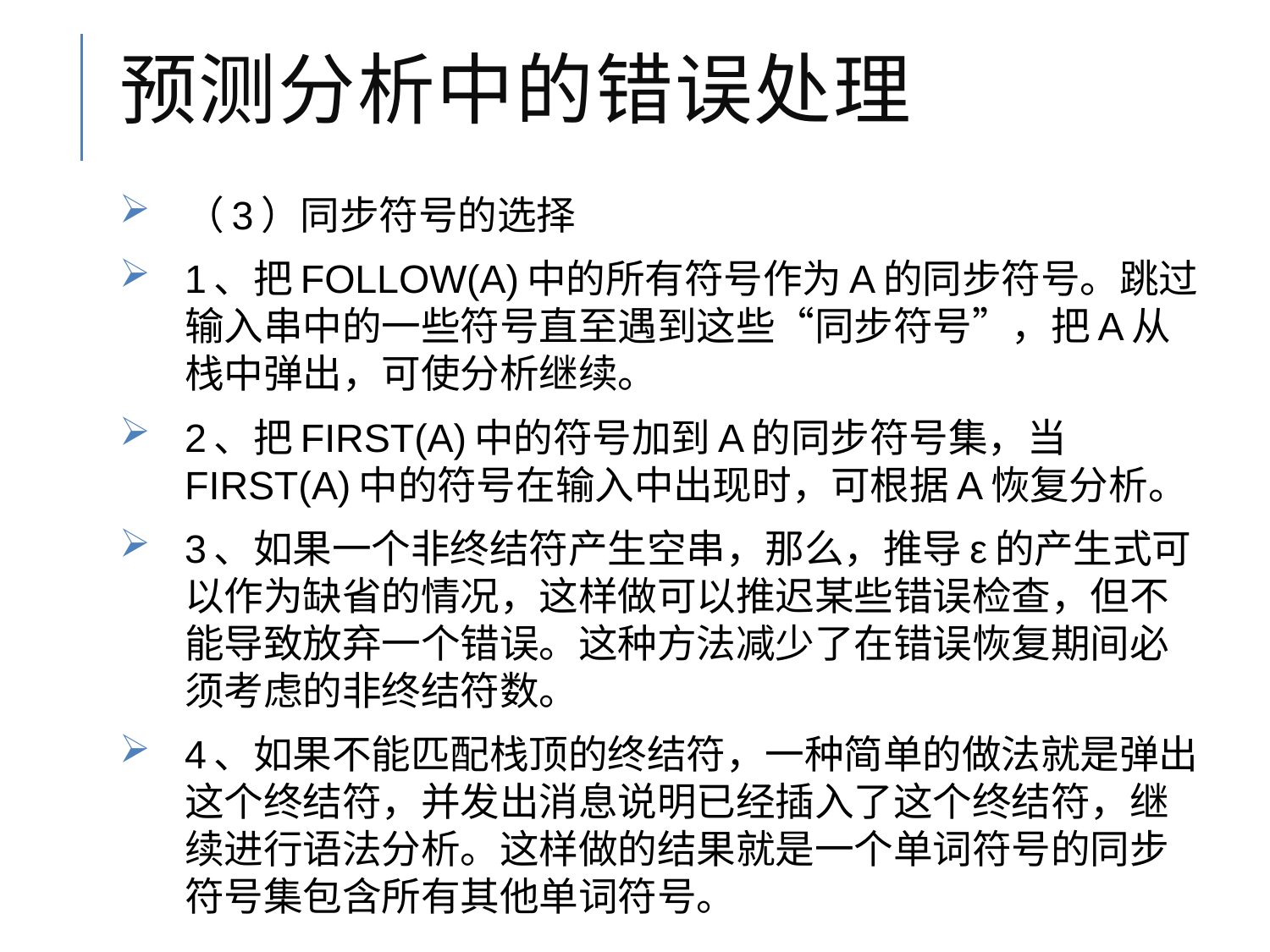

# 预测分析中的错误处理
（3）同步符号的选择
1、把FOLLOW(A)中的所有符号作为A的同步符号。跳过输入串中的一些符号直至遇到这些“同步符号”，把A从栈中弹出，可使分析继续。
2、把FIRST(A)中的符号加到A的同步符号集，当FIRST(A)中的符号在输入中出现时，可根据A恢复分析。
3、如果一个非终结符产生空串，那么，推导ε的产生式可以作为缺省的情况，这样做可以推迟某些错误检查，但不能导致放弃一个错误。这种方法减少了在错误恢复期间必须考虑的非终结符数。
4、如果不能匹配栈顶的终结符，一种简单的做法就是弹出这个终结符，并发出消息说明已经插入了这个终结符，继续进行语法分析。这样做的结果就是一个单词符号的同步符号集包含所有其他单词符号。
65